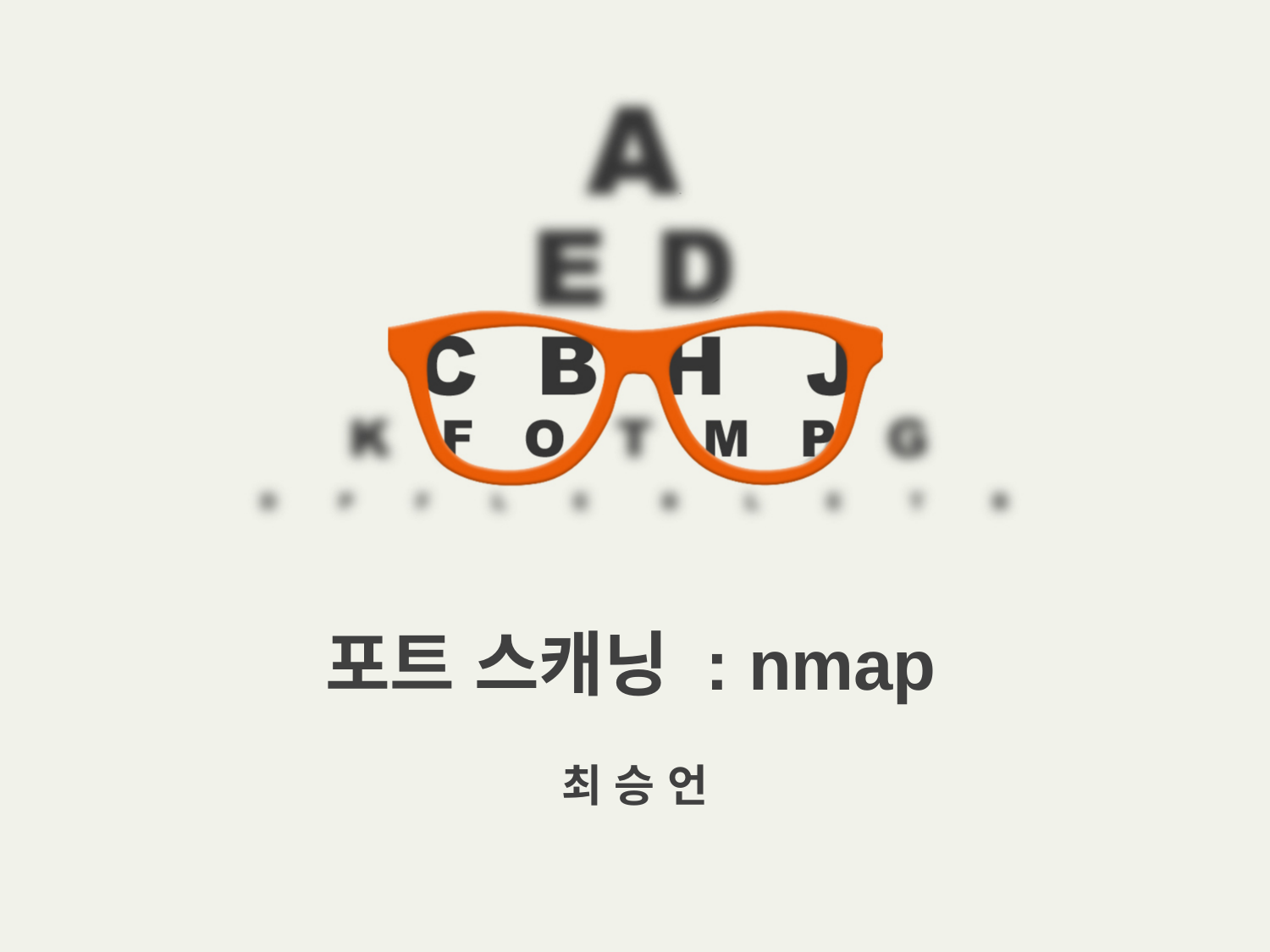

포트 스캐닝 : nmap
최 승 언